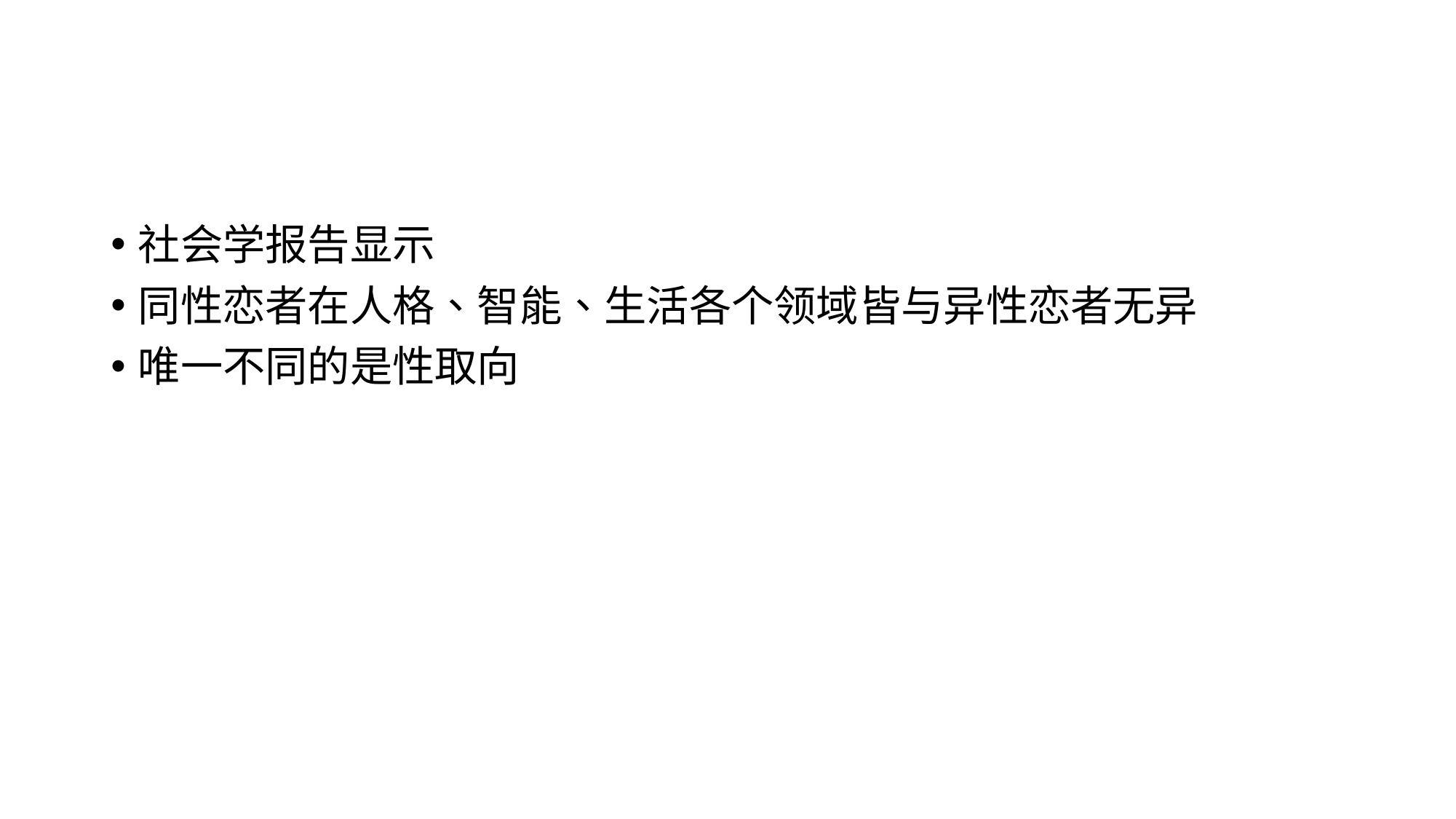

#
社会学报告显示
同性恋者在人格、智能、生活各个领域皆与异性恋者无异
唯一不同的是性取向